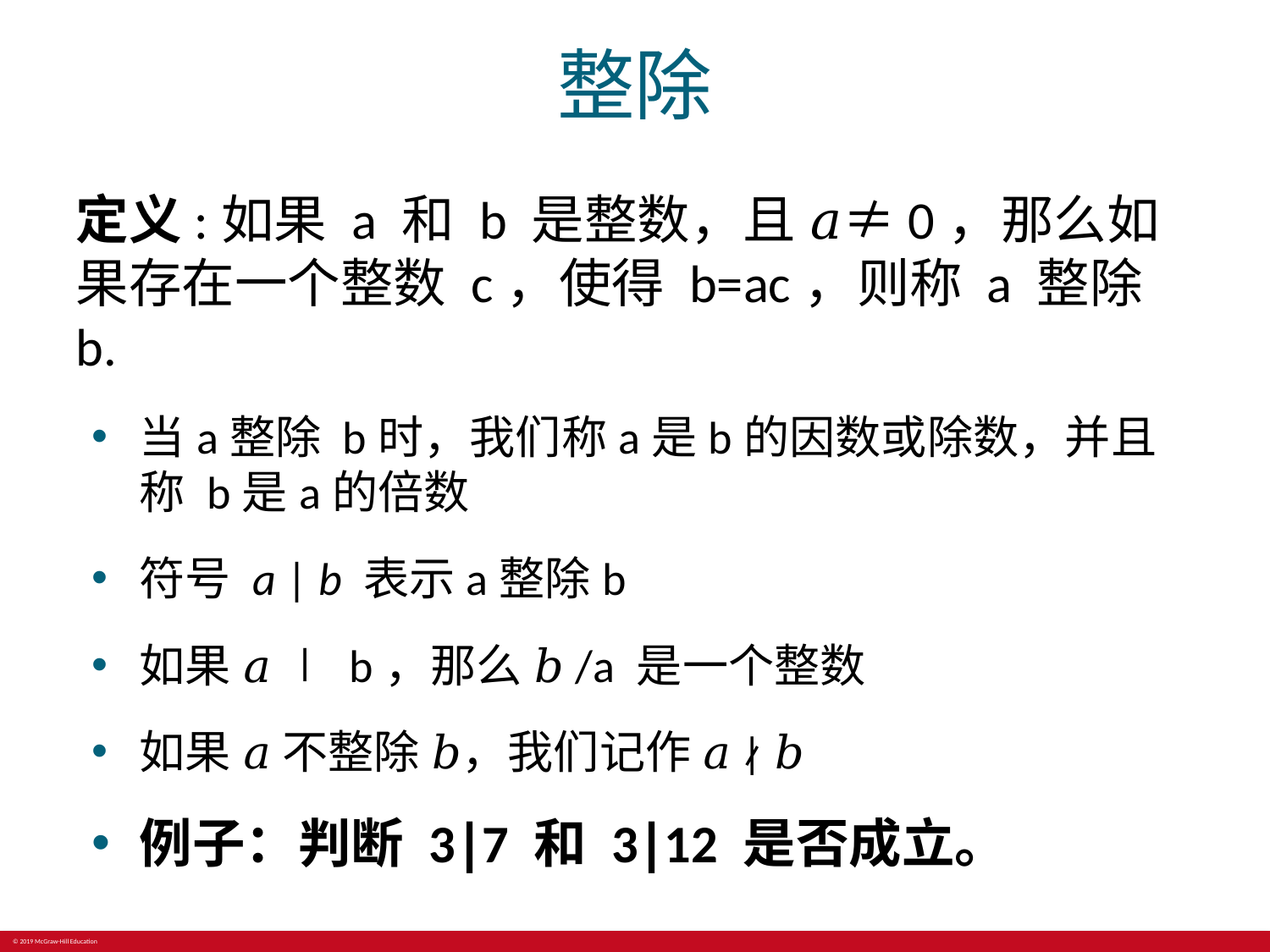

# 整除
定义:如果 a 和 b 是整数，且 𝑎≠0，那么如果存在一个整数 c，使得 b=ac，则称 a 整除 b.
当a整除 b时，我们称a是b的因数或除数，并且称 b是a的倍数
符号 a | b 表示a整除b
如果 𝑎 ∣ b，那么 𝑏/a 是一个整数
如果 𝑎 不整除 𝑏，我们记作 𝑎 ∤ 𝑏
例子：判断 3∣7 和 3∣12 是否成立。